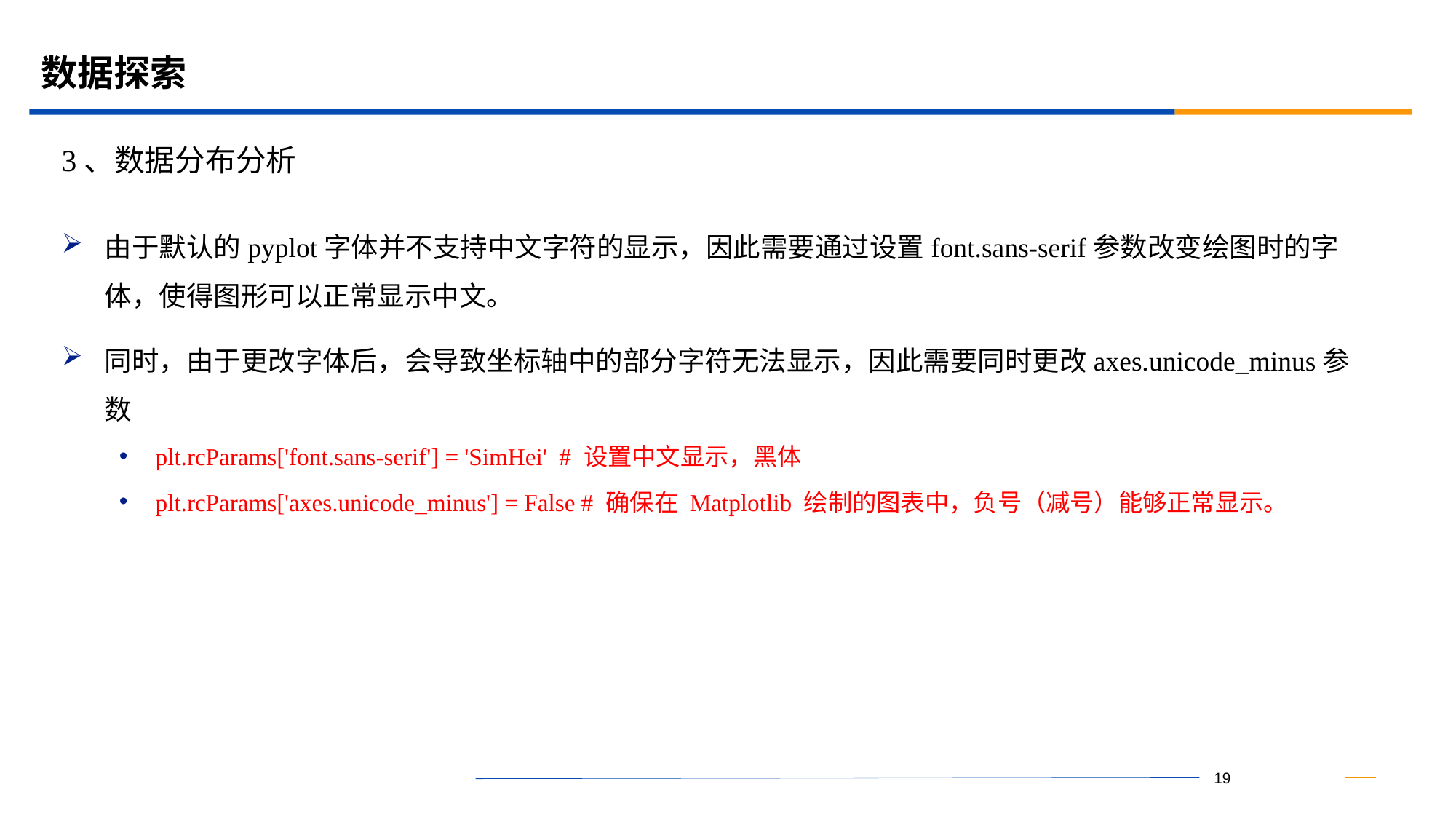

# 数据探索
3、数据分布分析
由于默认的pyplot字体并不支持中文字符的显示，因此需要通过设置font.sans-serif参数改变绘图时的字体，使得图形可以正常显示中文。
同时，由于更改字体后，会导致坐标轴中的部分字符无法显示，因此需要同时更改axes.unicode_minus参数
plt.rcParams['font.sans-serif'] = 'SimHei'  # 设置中文显示，黑体
plt.rcParams['axes.unicode_minus'] = False # 确保在 Matplotlib 绘制的图表中，负号（减号）能够正常显示。